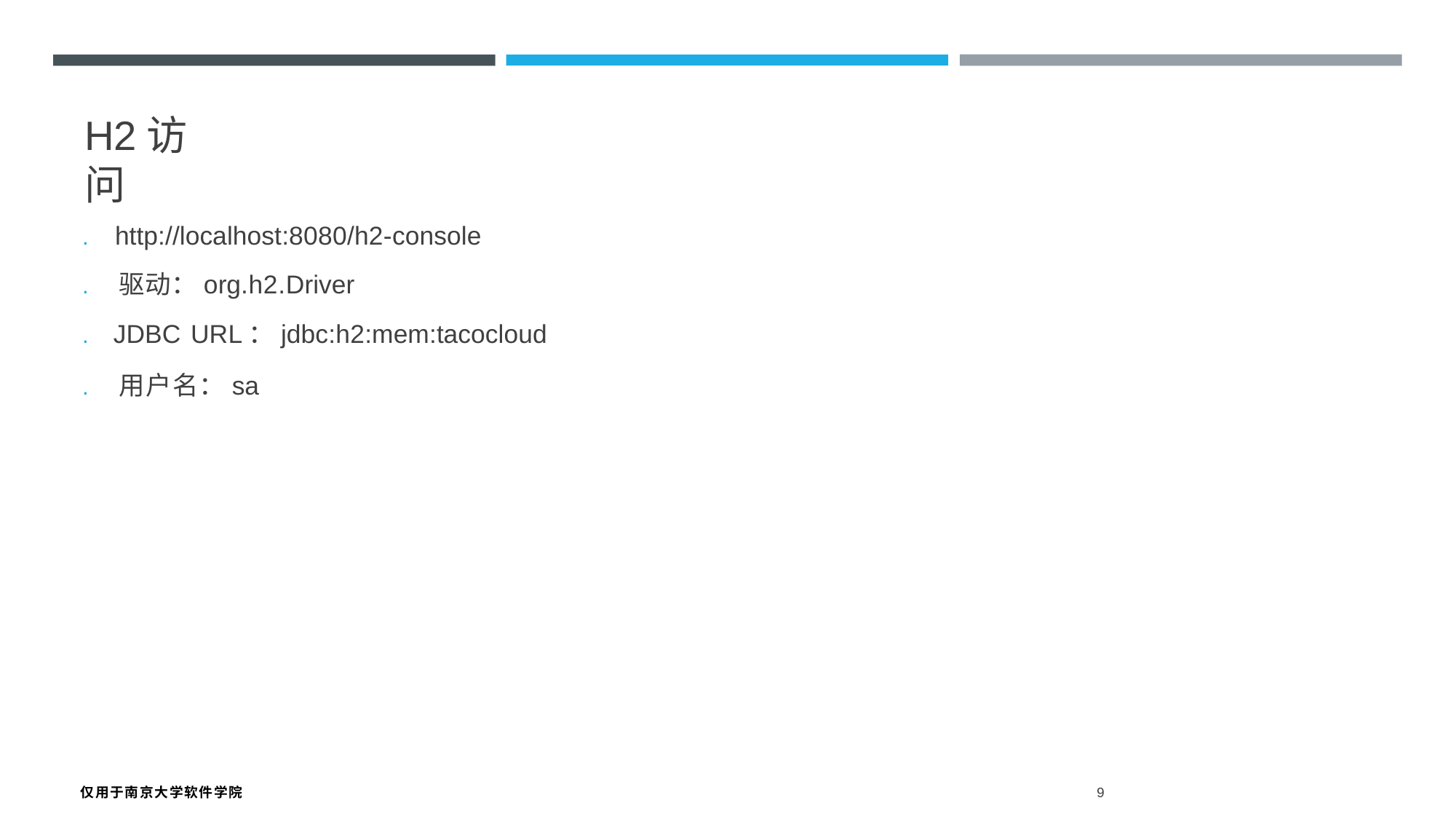

H2访问

.    http://localhost:8080/h2-console
.   驱动：org.h2.Driver
.   JDBC URL：jdbc:h2:mem:tacocloud

.   用户名：sa

仅用于南京大学软件学院                                                                                                                                                                                                                                                                                 9